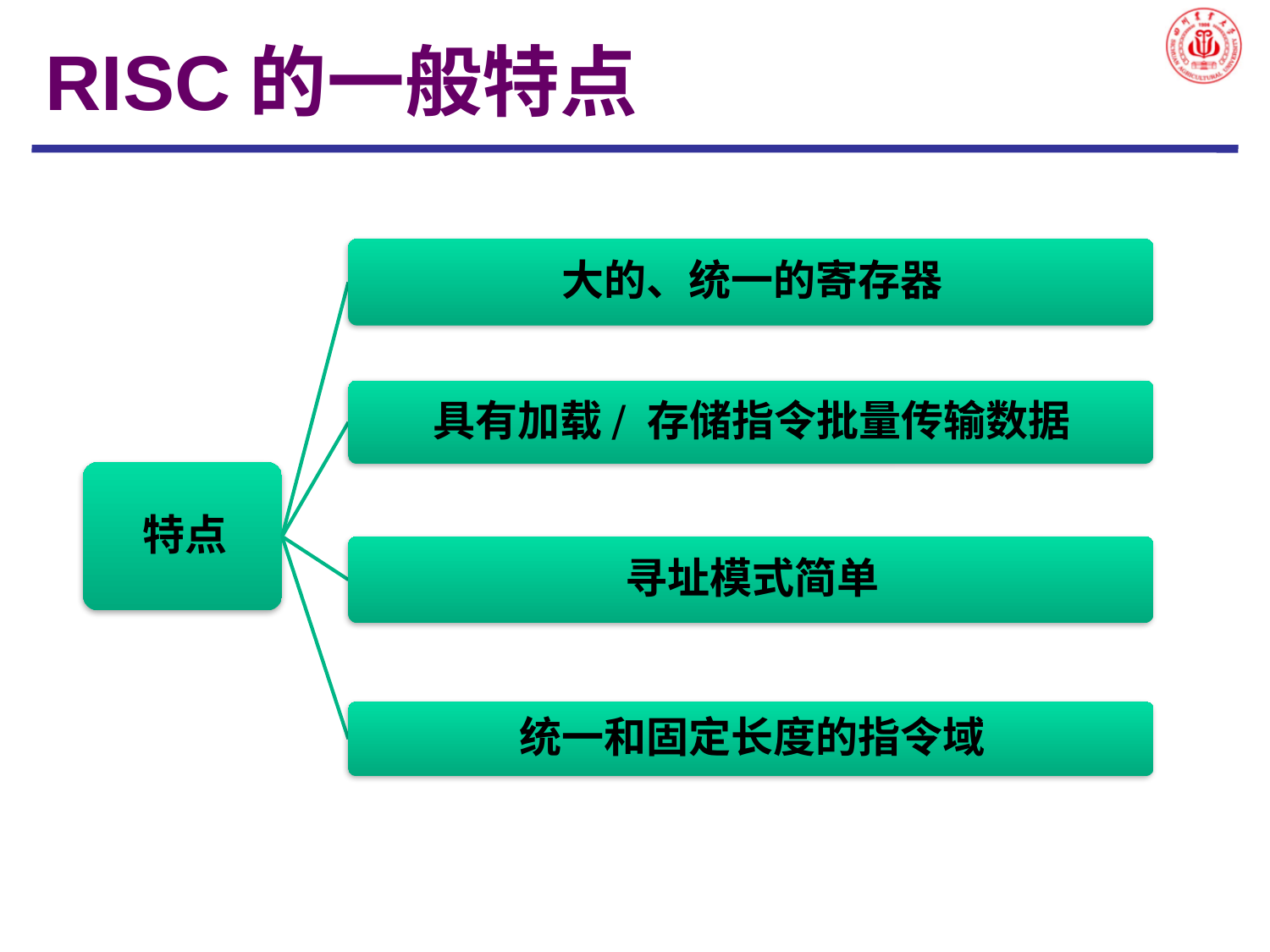

RISC的一般特点
特点

大的、统一的寄存器

具有加载/存储指令批量传输数据

寻址模式简单

统一和固定长度的指令域
37